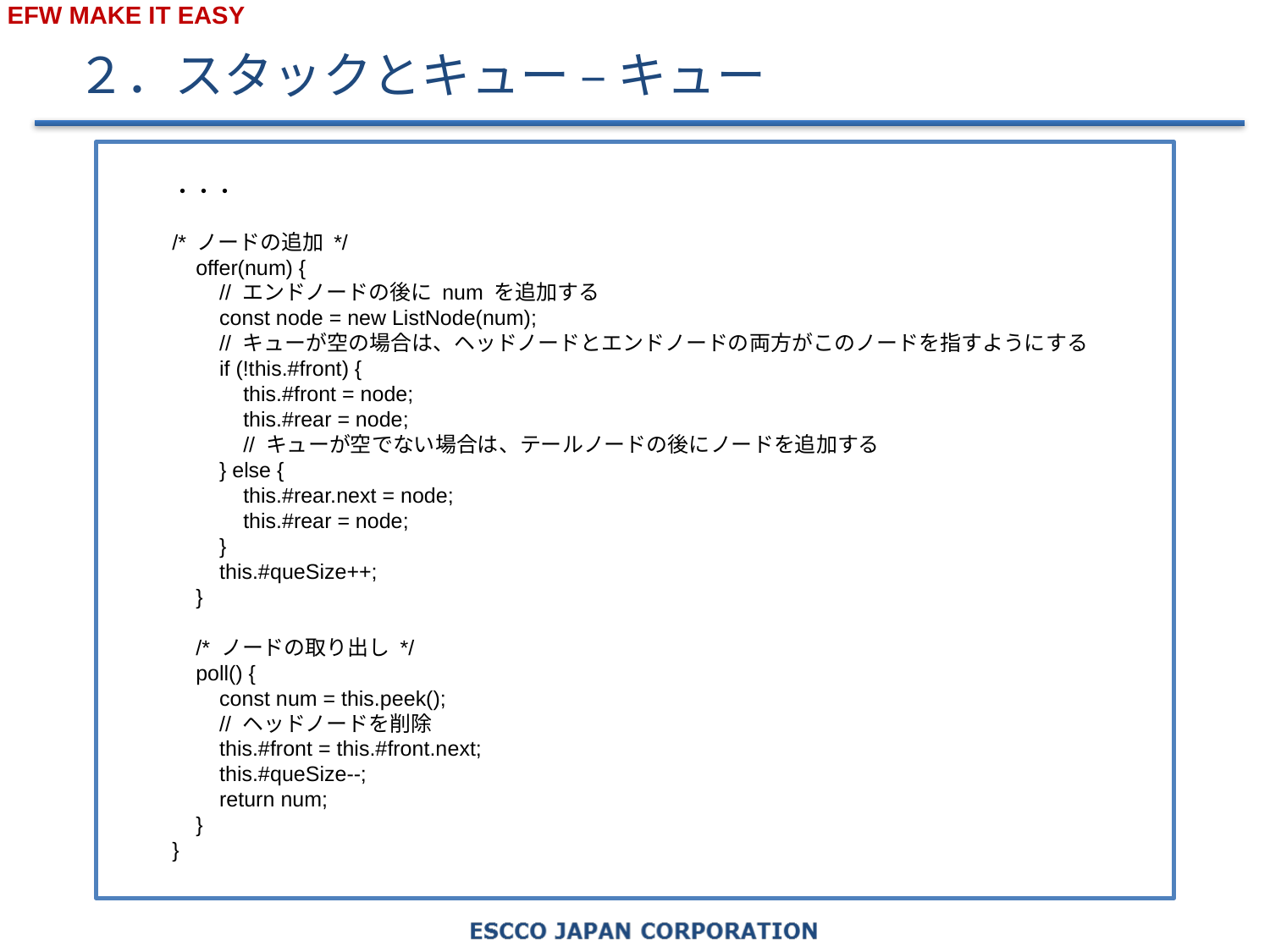

# ２．スタックとキュー – キュー
・・・

/* ノードの追加 */
    offer(num) {
        // エンドノードの後に​​ num を追加する
        const node = new ListNode(num);
        // キューが空の場合は、ヘッドノードとエンドノードの両方がこのノードを指すようにする
        if (!this.#front) {
            this.#front = node;
            this.#rear = node;
            // キューが空でない場合は、テールノードの後に​​ノードを追加する
        } else {
            this.#rear.next = node;
            this.#rear = node;
        }
        this.#queSize++;
    }

    /* ノードの取り出し */
    poll() {
        const num = this.peek();
        // ヘッドノードを削除
        this.#front = this.#front.next;
        this.#queSize--;
        return num;
    }
}